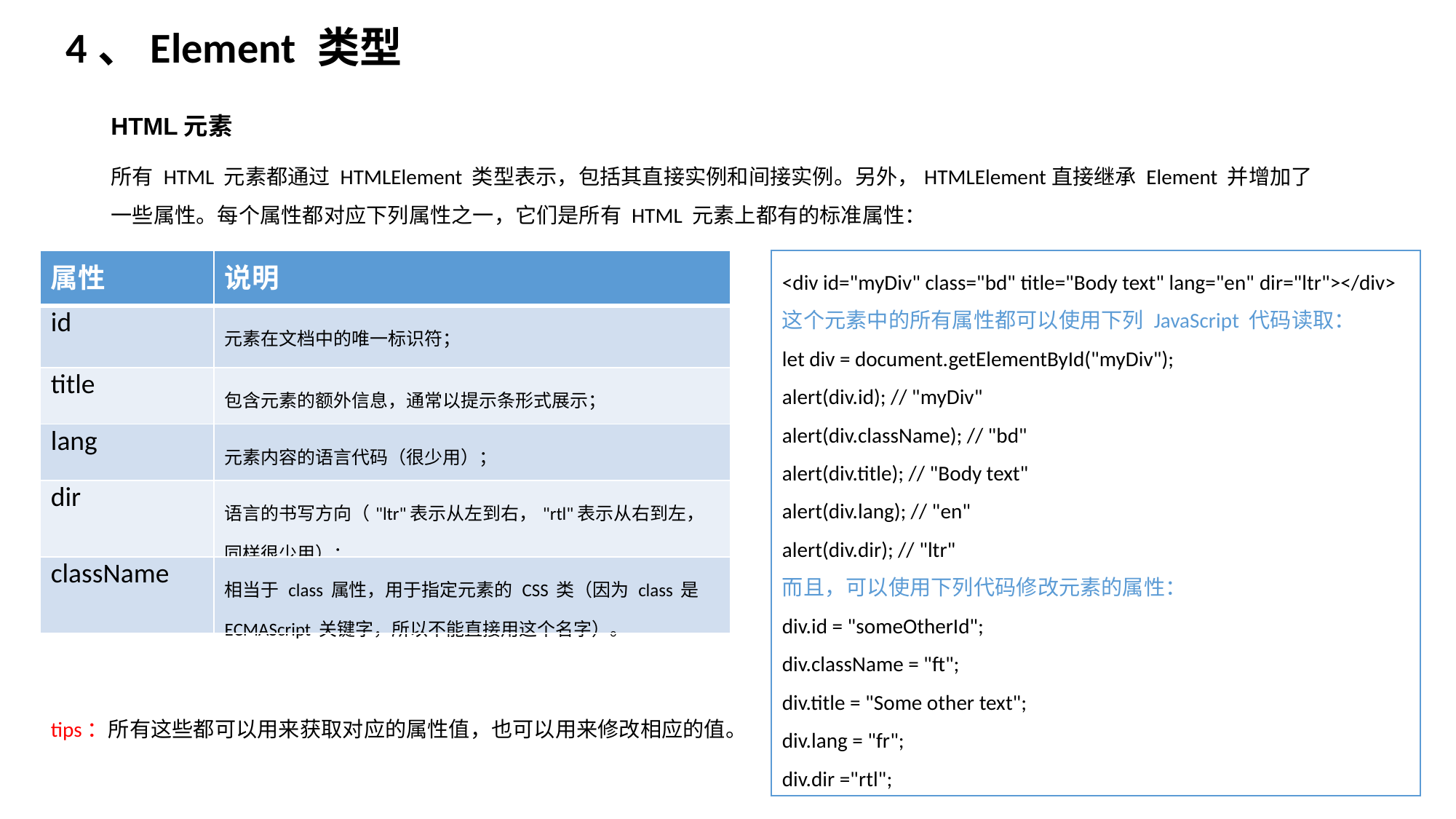

4、Element 类型
HTML元素
所有 HTML 元素都通过 HTMLElement 类型表示，包括其直接实例和间接实例。另外，HTMLElement直接继承 Element 并增加了一些属性。每个属性都对应下列属性之一，它们是所有 HTML 元素上都有的标准属性：
| 属性 | 说明 |
| --- | --- |
| id | 元素在文档中的唯一标识符； |
| title | 包含元素的额外信息，通常以提示条形式展示； |
| lang | 元素内容的语言代码（很少用）； |
| dir | 语言的书写方向（"ltr"表示从左到右，"rtl"表示从右到左，同样很少用）； |
| className | 相当于 class 属性，用于指定元素的 CSS 类（因为 class 是 ECMAScript 关键字，所以不能直接用这个名字）。 |
<div id="myDiv" class="bd" title="Body text" lang="en" dir="ltr"></div>
这个元素中的所有属性都可以使用下列 JavaScript 代码读取：
let div = document.getElementById("myDiv");
alert(div.id); // "myDiv"
alert(div.className); // "bd"
alert(div.title); // "Body text"
alert(div.lang); // "en"
alert(div.dir); // "ltr"
而且，可以使用下列代码修改元素的属性：
div.id = "someOtherId";
div.className = "ft";
div.title = "Some other text";
div.lang = "fr";
div.dir ="rtl";
tips：所有这些都可以用来获取对应的属性值，也可以用来修改相应的值。